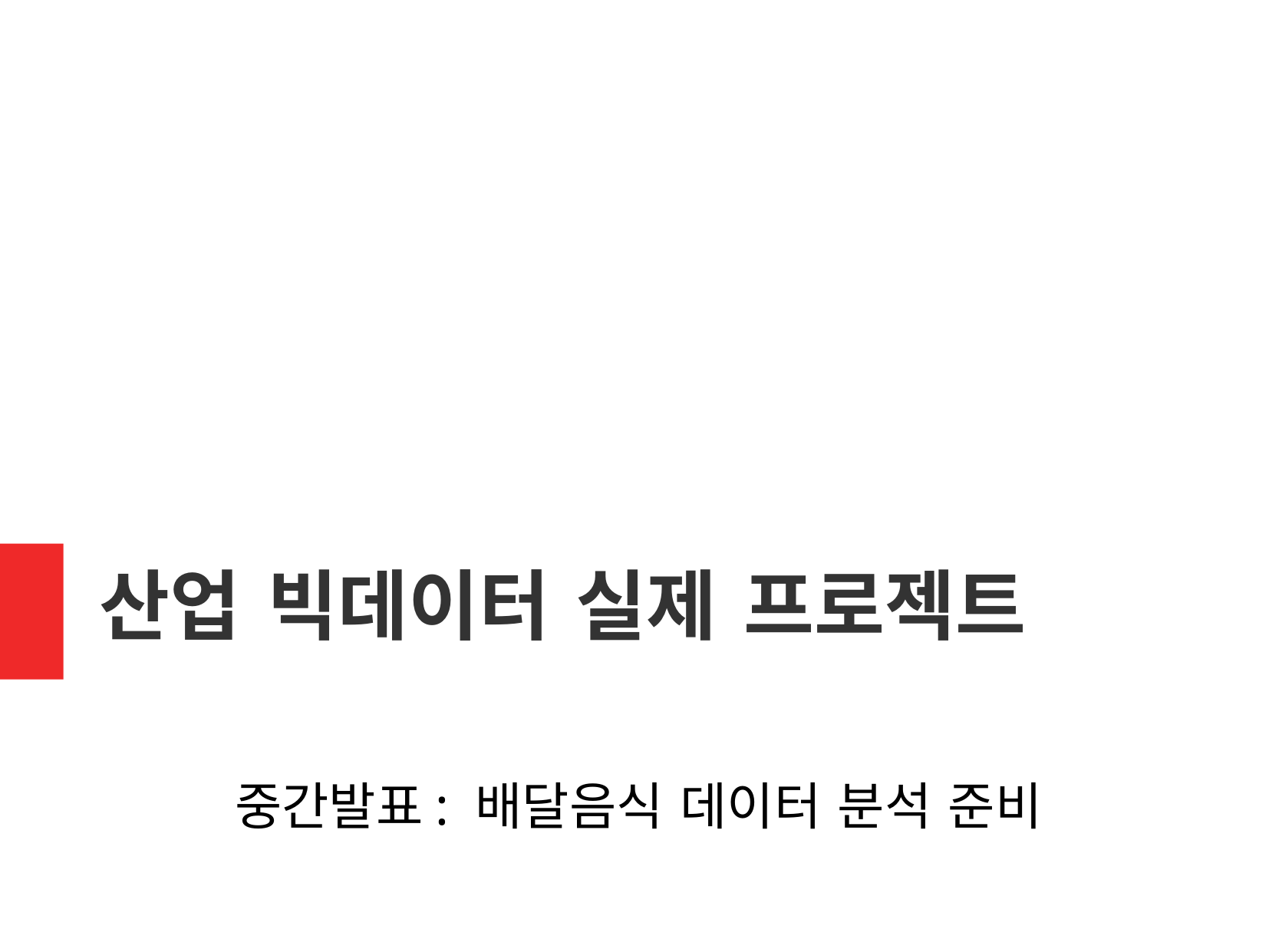

산업 빅데이터 실제 프로젝트
중간발표: 배달음식 데이터 분석 준비